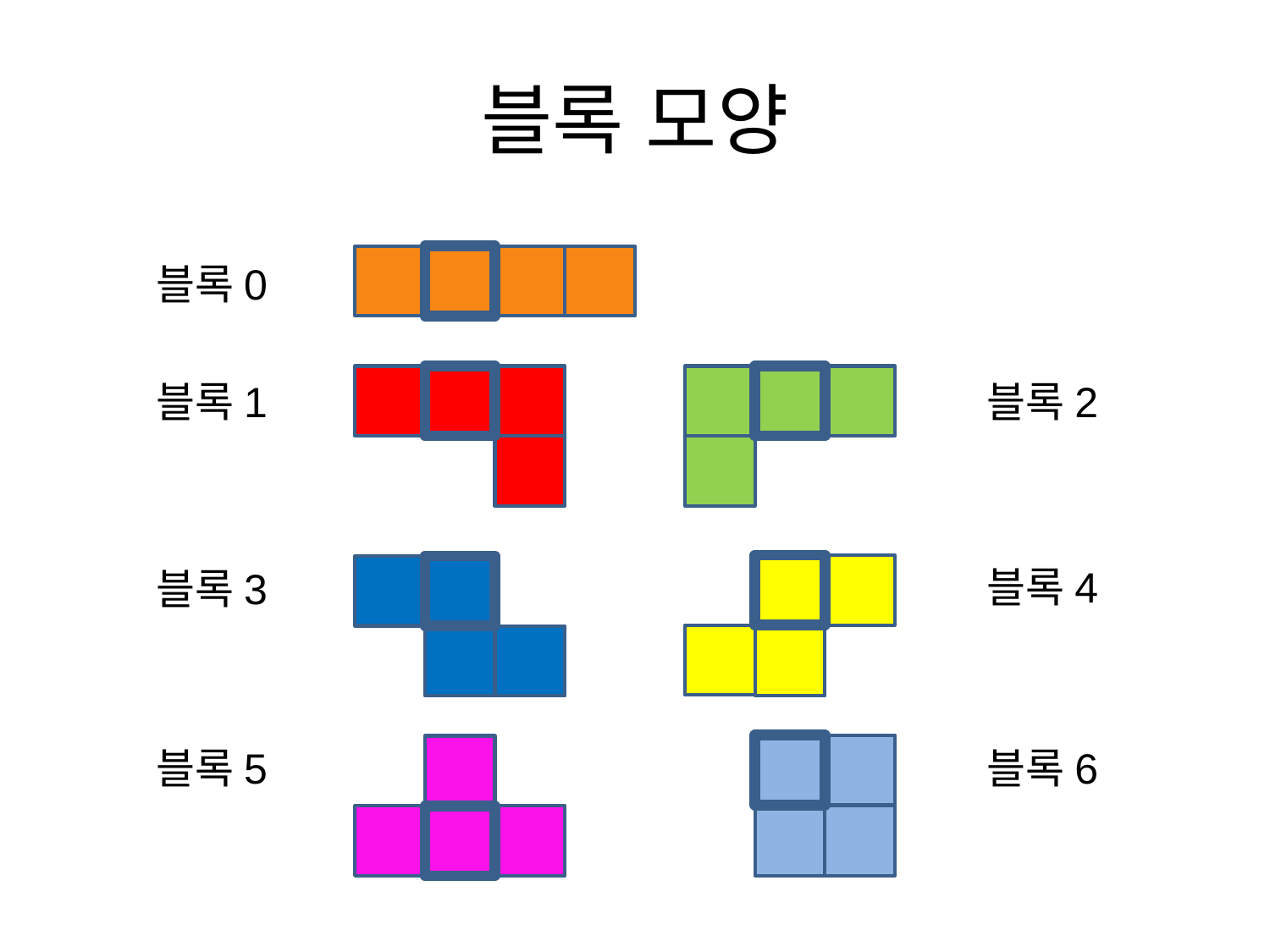

# 블록 모양

블록0

블록1
블록2

블록4

블록3

블록6
블록5